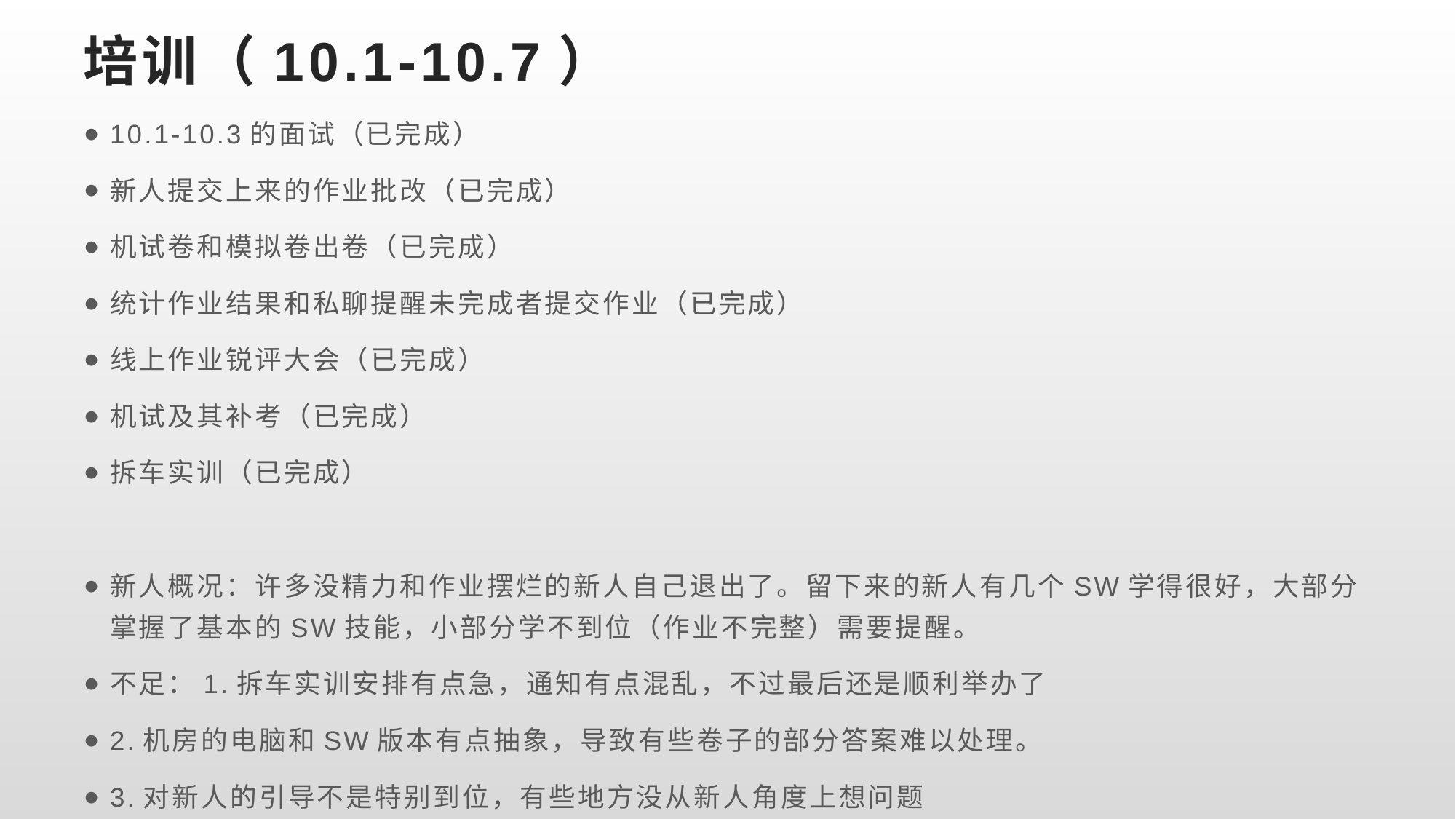

# 培训（10.1-10.7）
10.1-10.3的面试（已完成）
新人提交上来的作业批改（已完成）
机试卷和模拟卷出卷（已完成）
统计作业结果和私聊提醒未完成者提交作业（已完成）
线上作业锐评大会（已完成）
机试及其补考（已完成）
拆车实训（已完成）

新人概况：许多没精力和作业摆烂的新人自己退出了。留下来的新人有几个SW学得很好，大部分掌握了基本的SW技能，小部分学不到位（作业不完整）需要提醒。
不足：1.拆车实训安排有点急，通知有点混乱，不过最后还是顺利举办了
2.机房的电脑和SW版本有点抽象，导致有些卷子的部分答案难以处理。
3.对新人的引导不是特别到位，有些地方没从新人角度上想问题